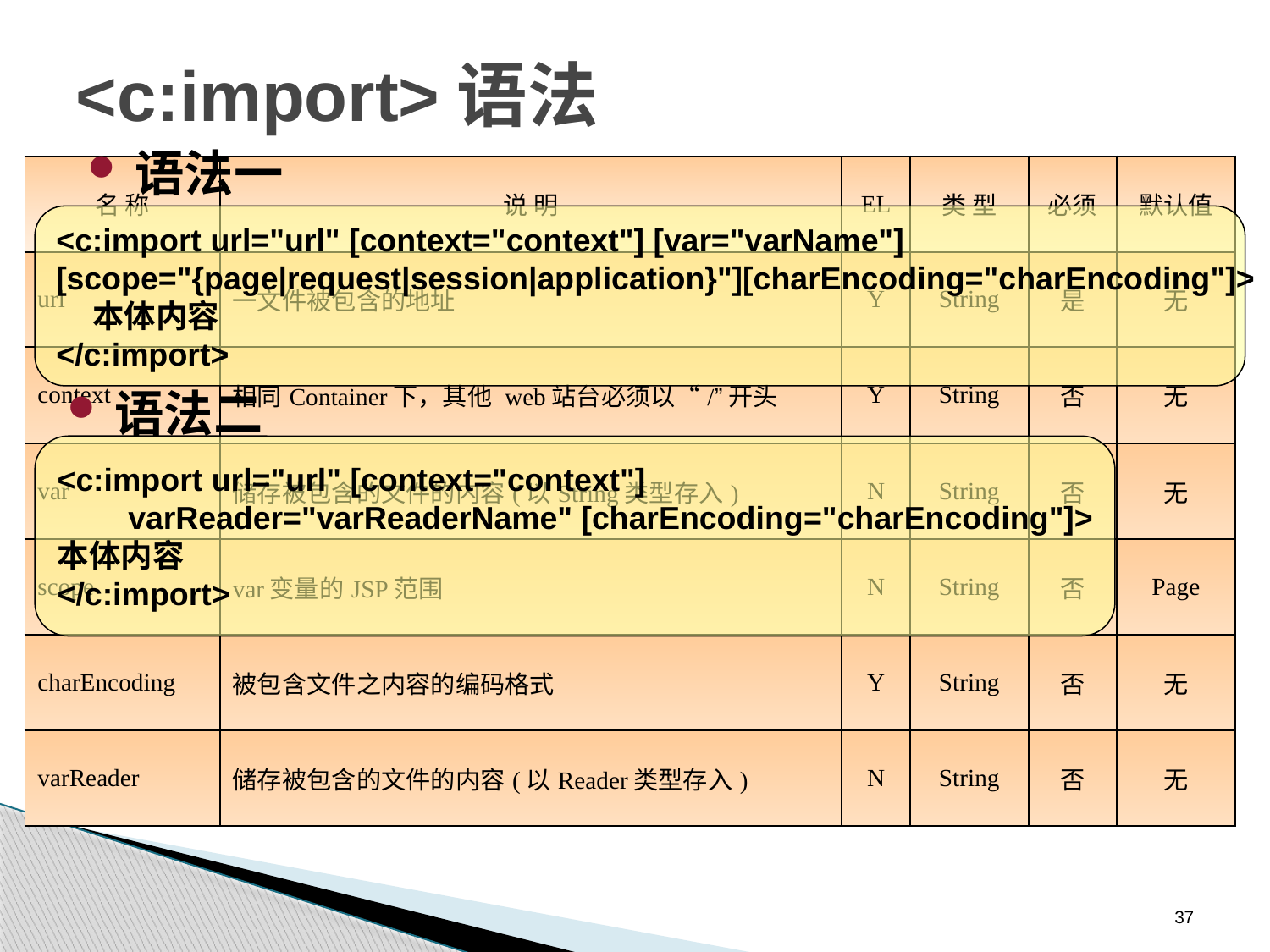

# <c:import>语法
语法一
| 名 称 | 说 明 | EL | 类 型 | 必须 | 默认值 |
| --- | --- | --- | --- | --- | --- |
| url | 一文件被包含的地址 | Y | String | 是 | 无 |
| context | 相同Container下，其他 web站台必须以“/”开头 | Y | String | 否 | 无 |
| var | 储存被包含的文件的内容(以String类型存入) | N | String | 否 | 无 |
| scope | var变量的JSP范围 | N | String | 否 | Page |
| charEncoding | 被包含文件之内容的编码格式 | Y | String | 否 | 无 |
| varReader | 储存被包含的文件的内容(以Reader类型存入) | N | String | 否 | 无 |
<c:import url="url" [context="context"] [var="varName"]
[scope="{page|request|session|application}"][charEncoding="charEncoding"]>
    本体内容
</c:import>
语法二
<c:import url="url" [context="context"]
        varReader="varReaderName" [charEncoding="charEncoding"]>
本体内容
</c:import>
37